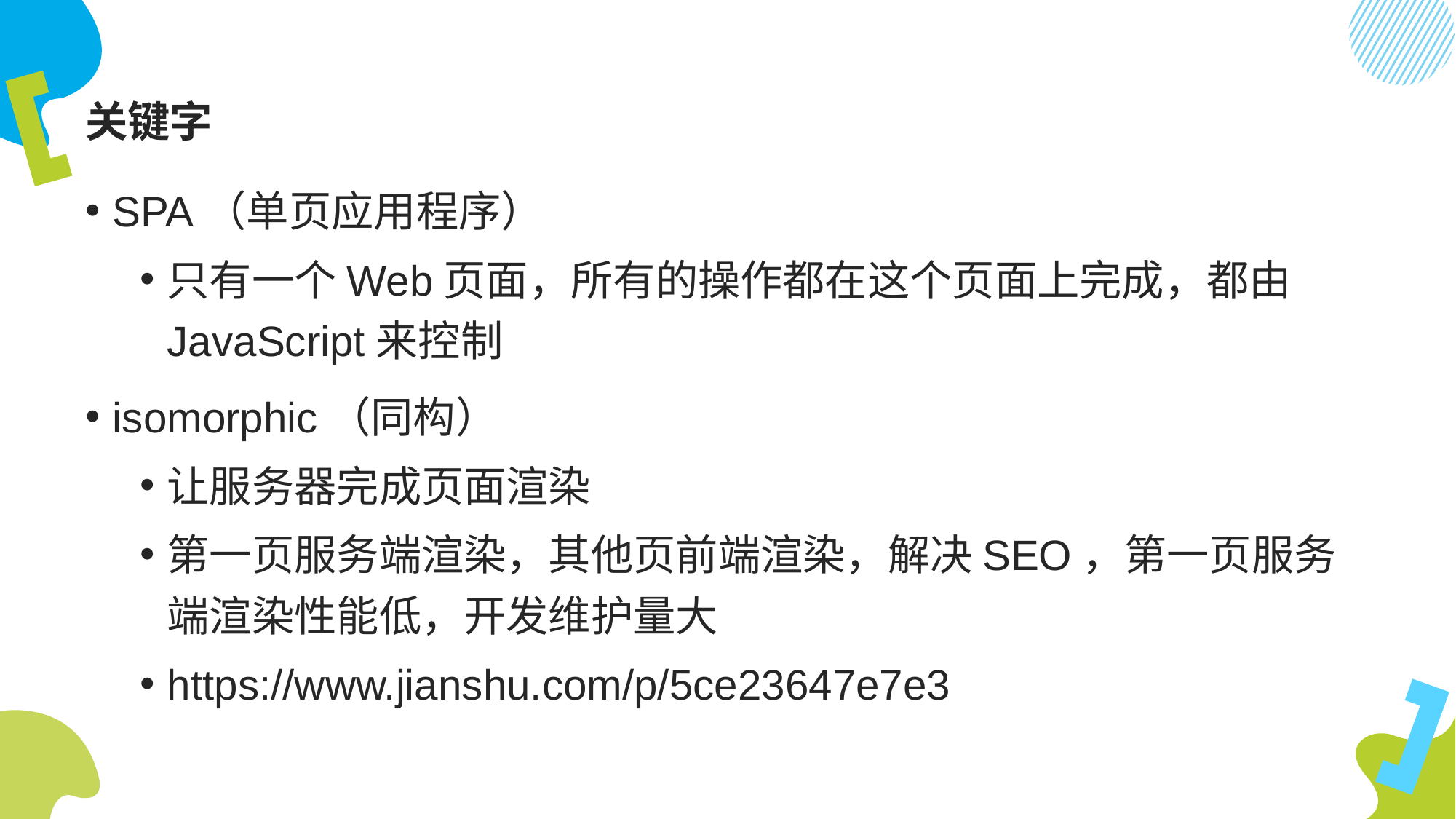

# 关键字
SPA（单页应用程序）
只有一个Web页面，所有的操作都在这个页面上完成，都由JavaScript来控制
isomorphic（同构）
让服务器完成页面渲染
第一页服务端渲染，其他页前端渲染，解决SEO，第一页服务端渲染性能低，开发维护量大
https://www.jianshu.com/p/5ce23647e7e3